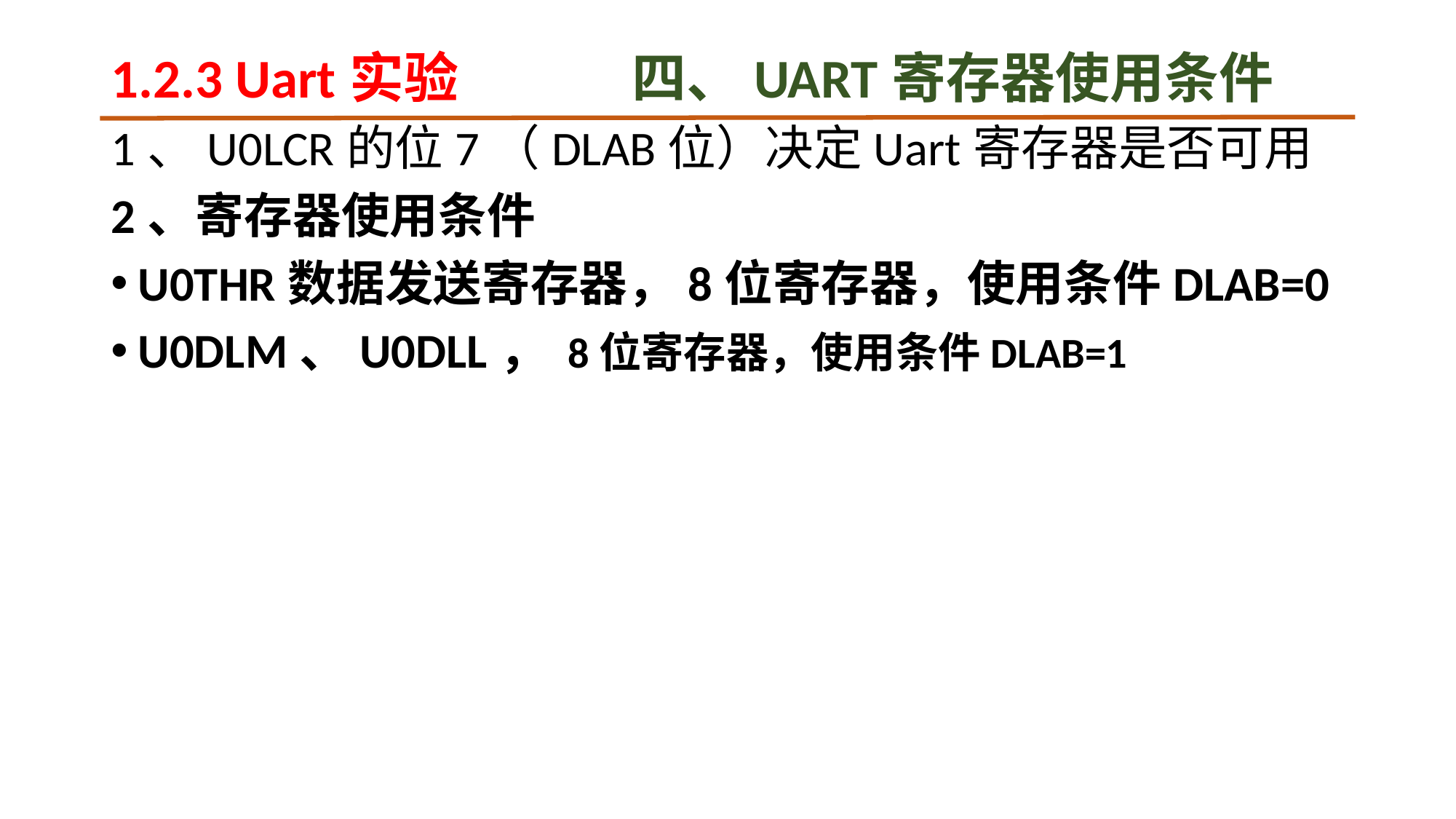

# 1.2.3 Uart实验              四、UART寄存器使用条件
1、U0LCR的位7（DLAB位）决定Uart寄存器是否可用
2、寄存器使用条件
U0THR数据发送寄存器，8位寄存器，使用条件DLAB=0
U0DLM、U0DLL， 8位寄存器，使用条件DLAB=1